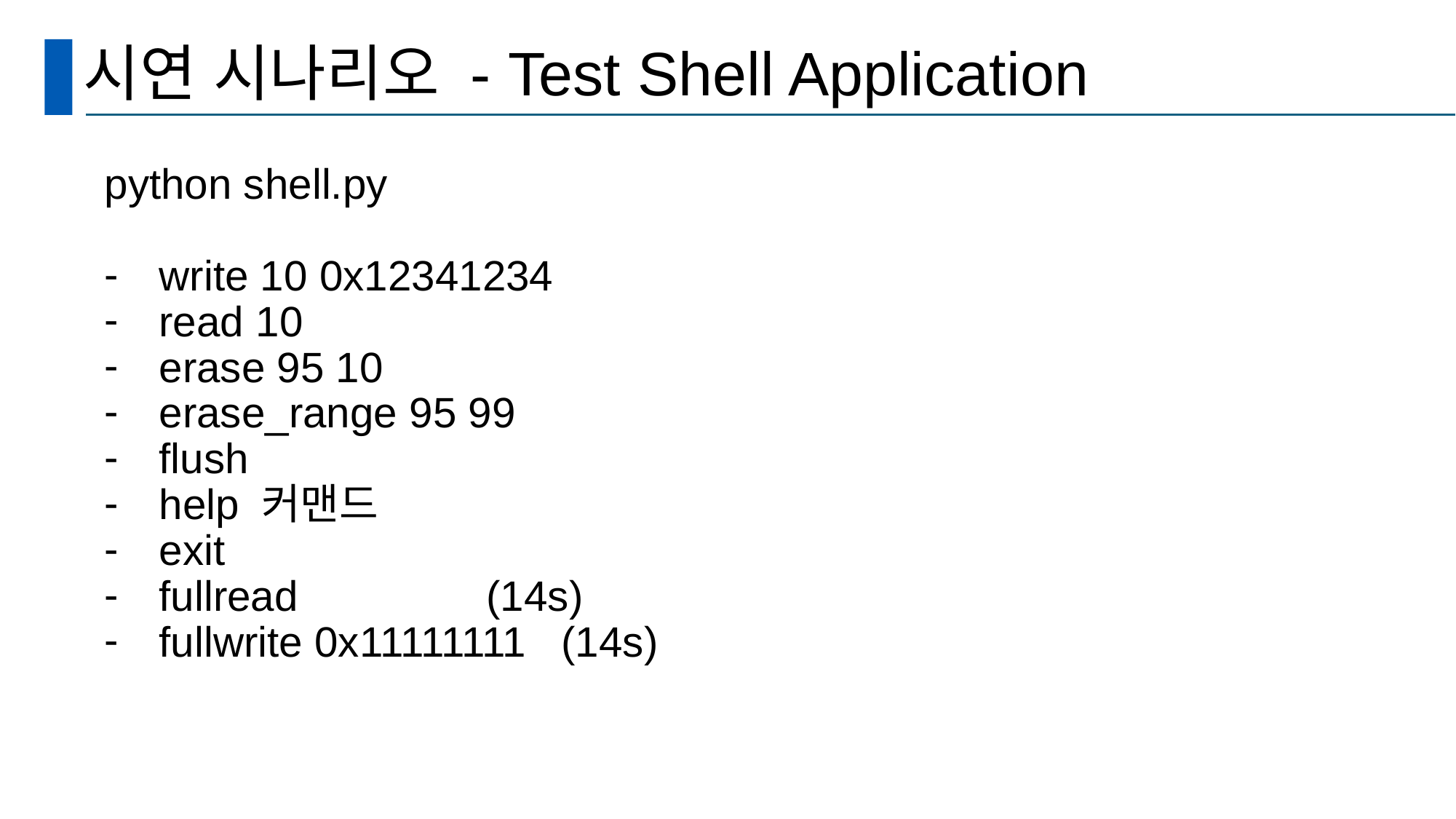

# 시연 시나리오 - Test Shell Application
python shell.py

write 10 0x12341234
read 10
erase 95 10
erase_range 95 99
flush
help 커맨드
exit
fullread		(14s)
fullwrite 0x11111111   (14s)